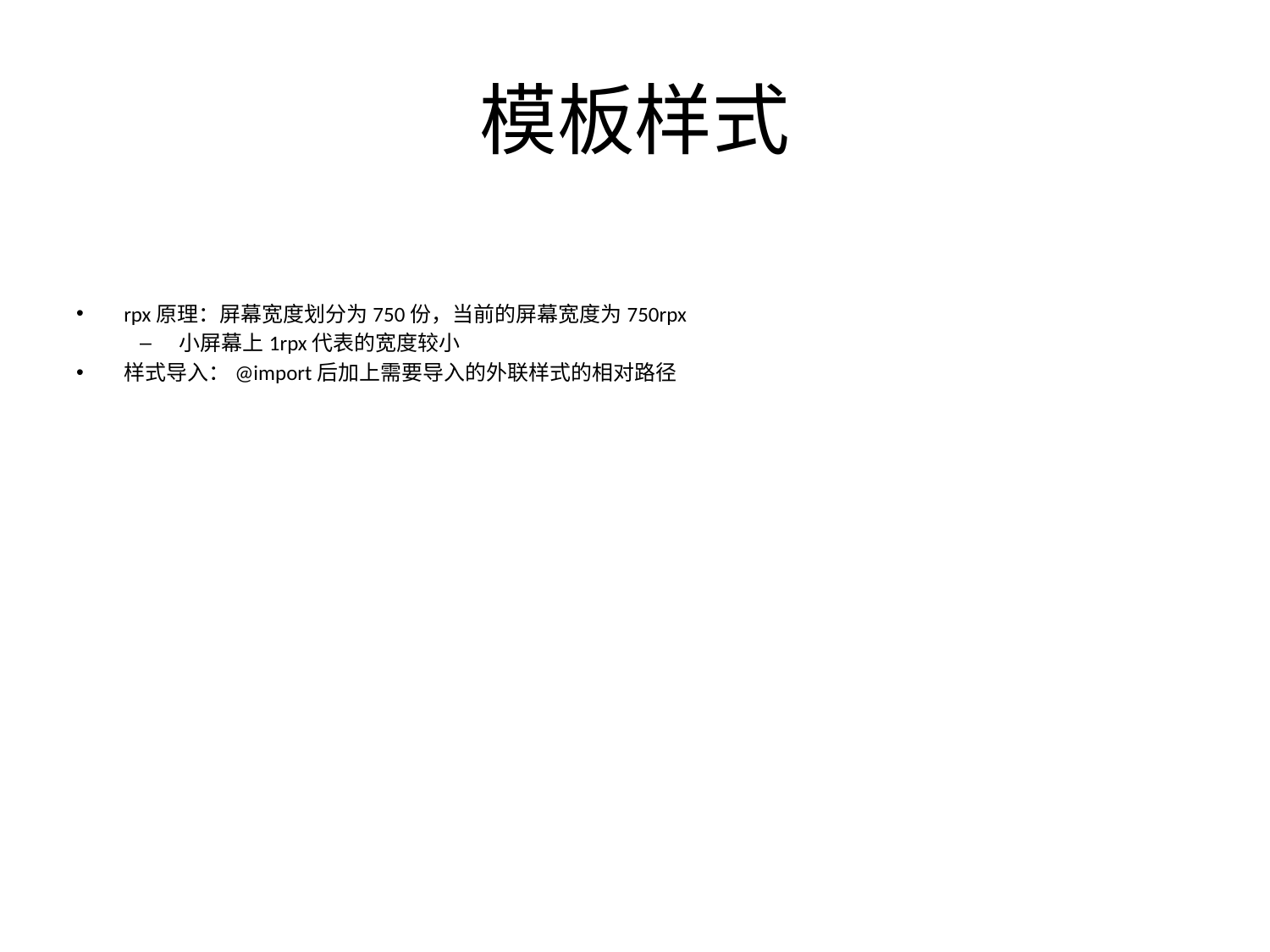

# 模板样式

rpx原理：屏幕宽度划分为750份，当前的屏幕宽度为750rpx
小屏幕上1rpx代表的宽度较小
样式导入：@import后加上需要导入的外联样式的相对路径